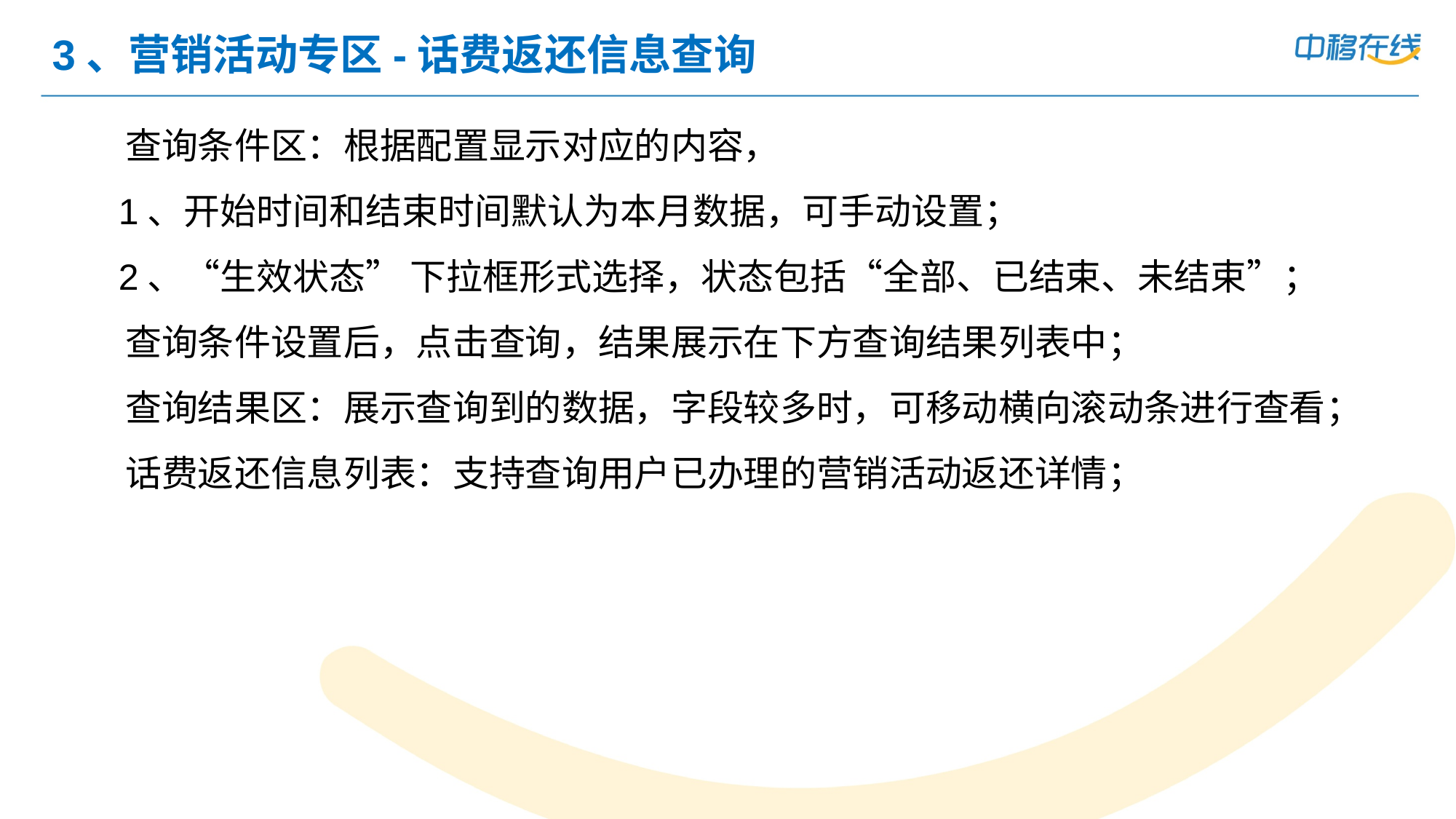

# 3、营销活动专区-话费返还信息查询
 查询条件区：根据配置显示对应的内容，
 1、开始时间和结束时间默认为本月数据，可手动设置；
 2、“生效状态” 下拉框形式选择，状态包括“全部、已结束、未结束”；
 查询条件设置后，点击查询，结果展示在下方查询结果列表中；
 查询结果区：展示查询到的数据，字段较多时，可移动横向滚动条进行查看；
 话费返还信息列表：支持查询用户已办理的营销活动返还详情；